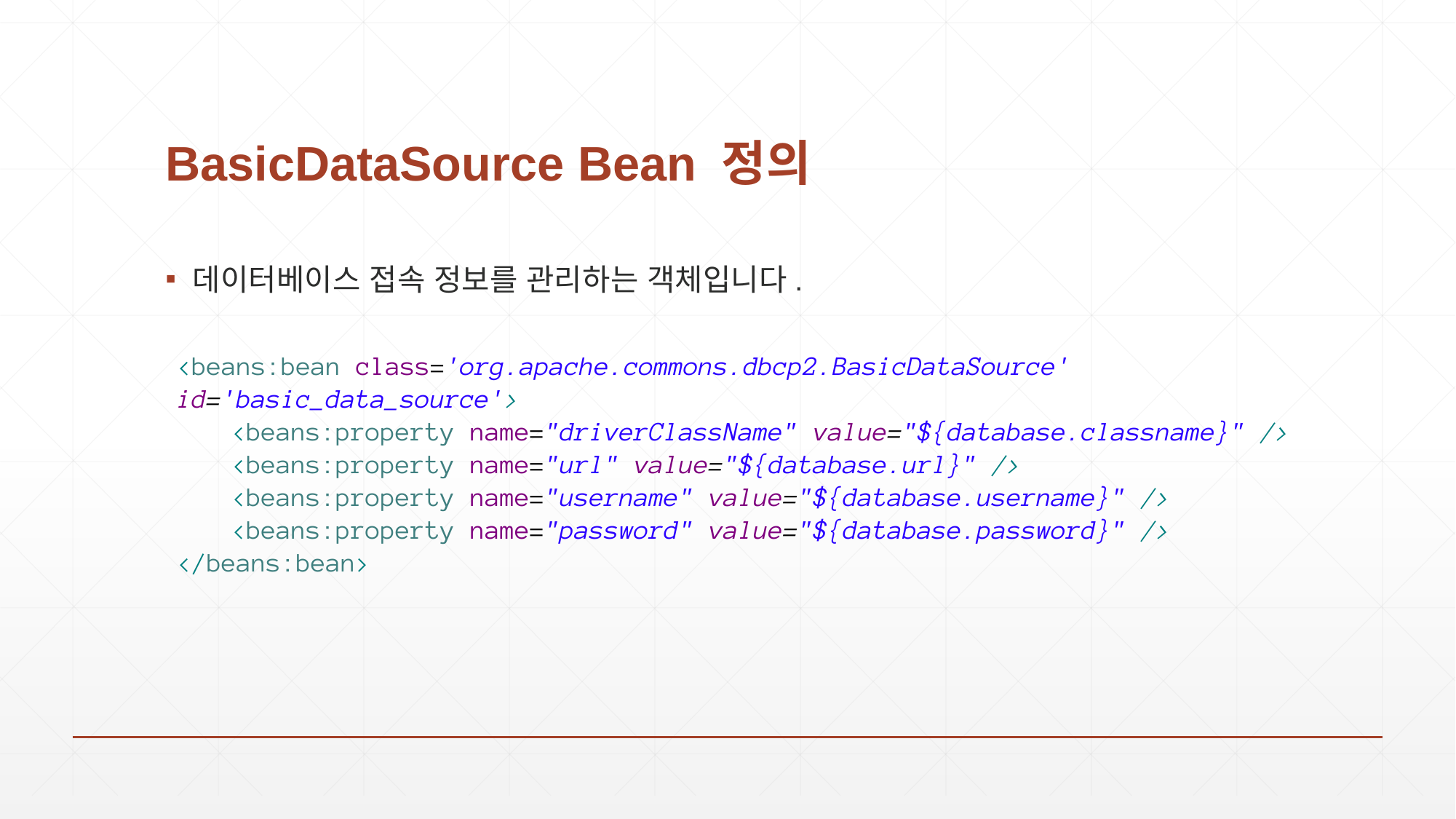

# BasicDataSource Bean 정의
데이터베이스 접속 정보를 관리하는 객체입니다.
<beans:bean class='org.apache.commons.dbcp2.BasicDataSource' id='basic_data_source'>
<beans:property name="driverClassName" value="${database.classname}" />
<beans:property name="url" value="${database.url}" />
<beans:property name="username" value="${database.username}" />
<beans:property name="password" value="${database.password}" />
</beans:bean>